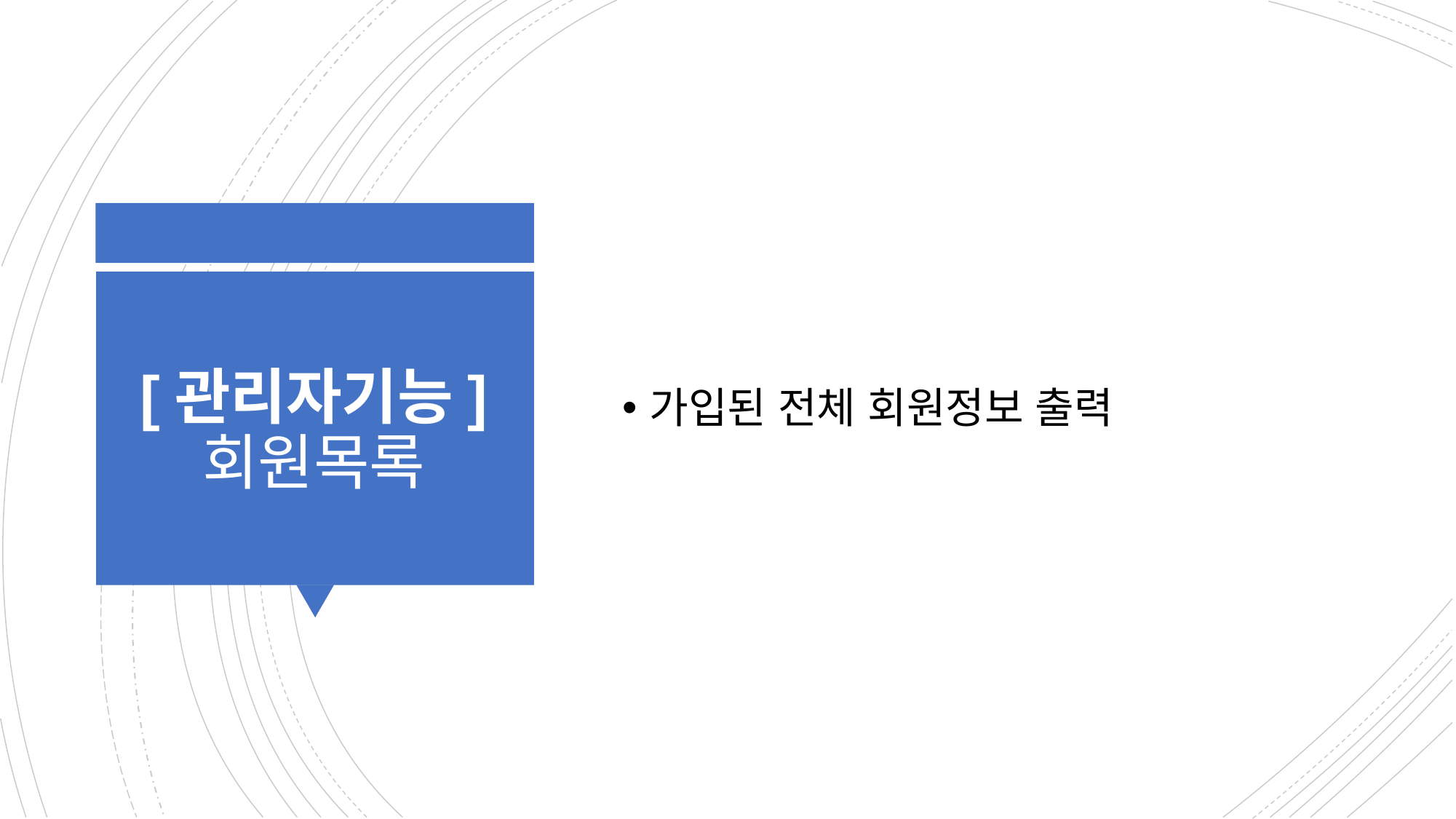

가입된 전체 회원정보 출력

# [관리자기능] 회원목록